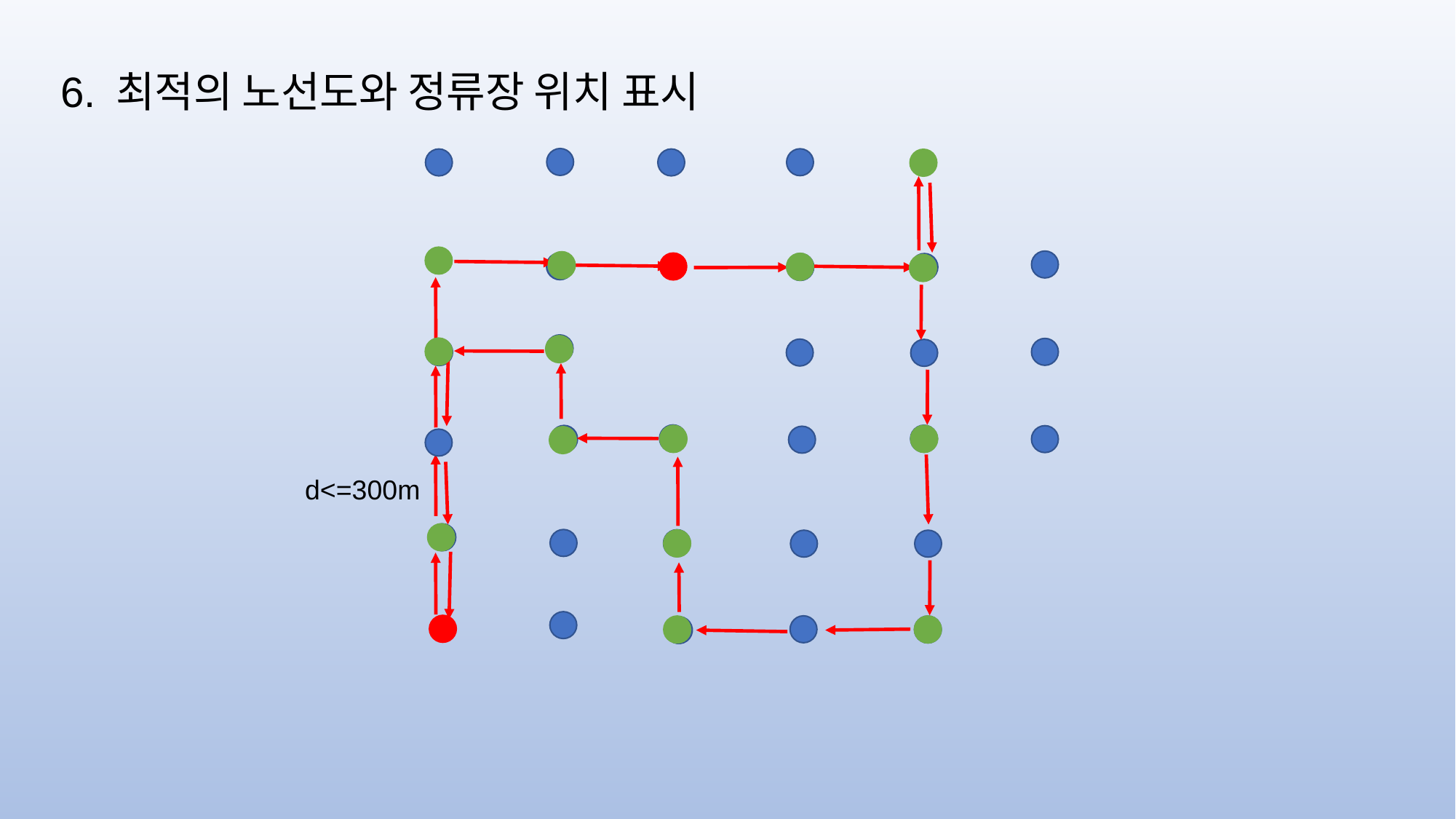

6. 최적의 노선도와 정류장 위치 표시

d<=300m